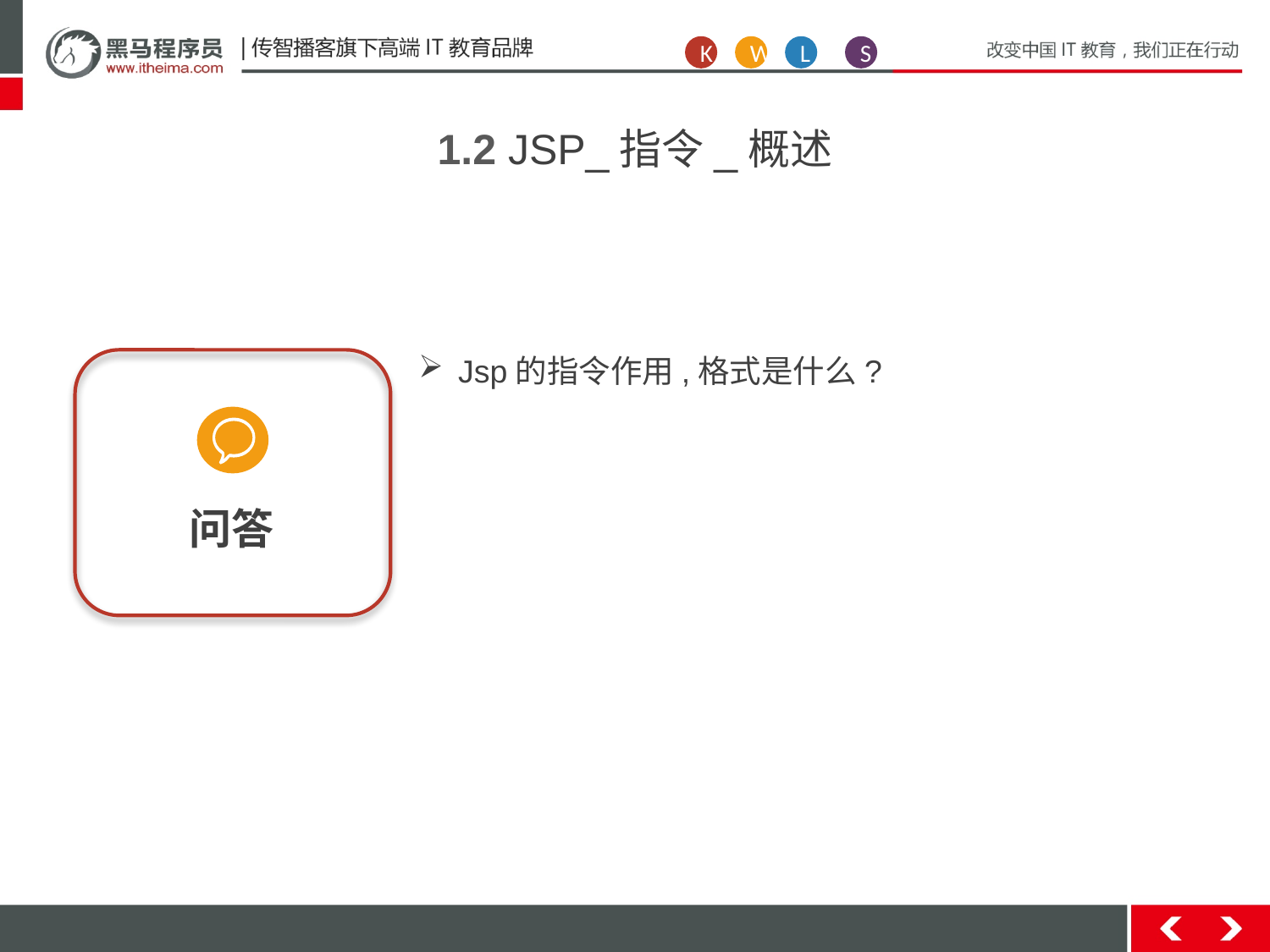

K
W
L
S
1.2 JSP_指令_概述

Jsp的指令作用,格式是什么?

问答